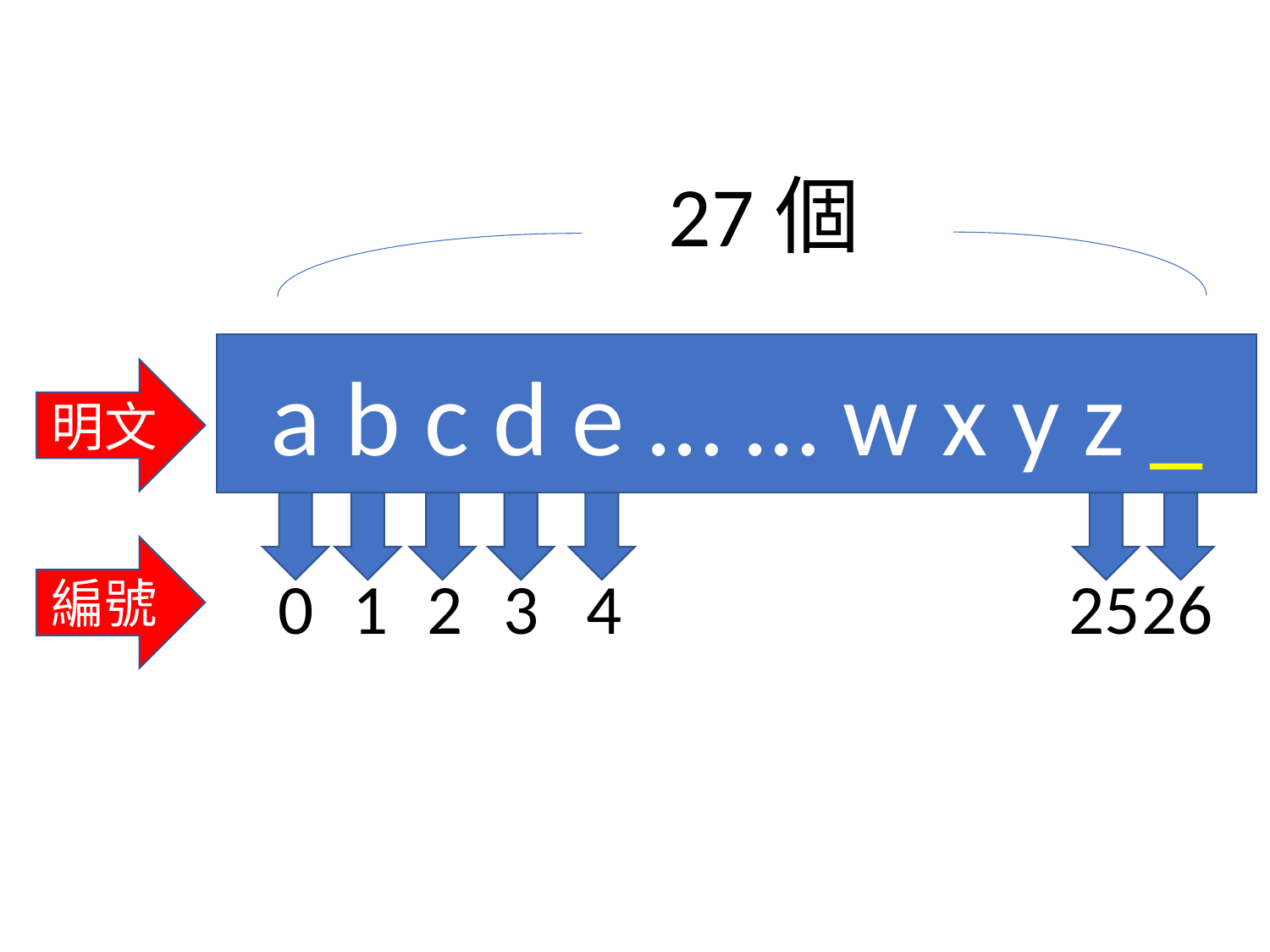

27個

a b c d e … … w x y z _
明文

編號

0
1
2
3
4
25
26